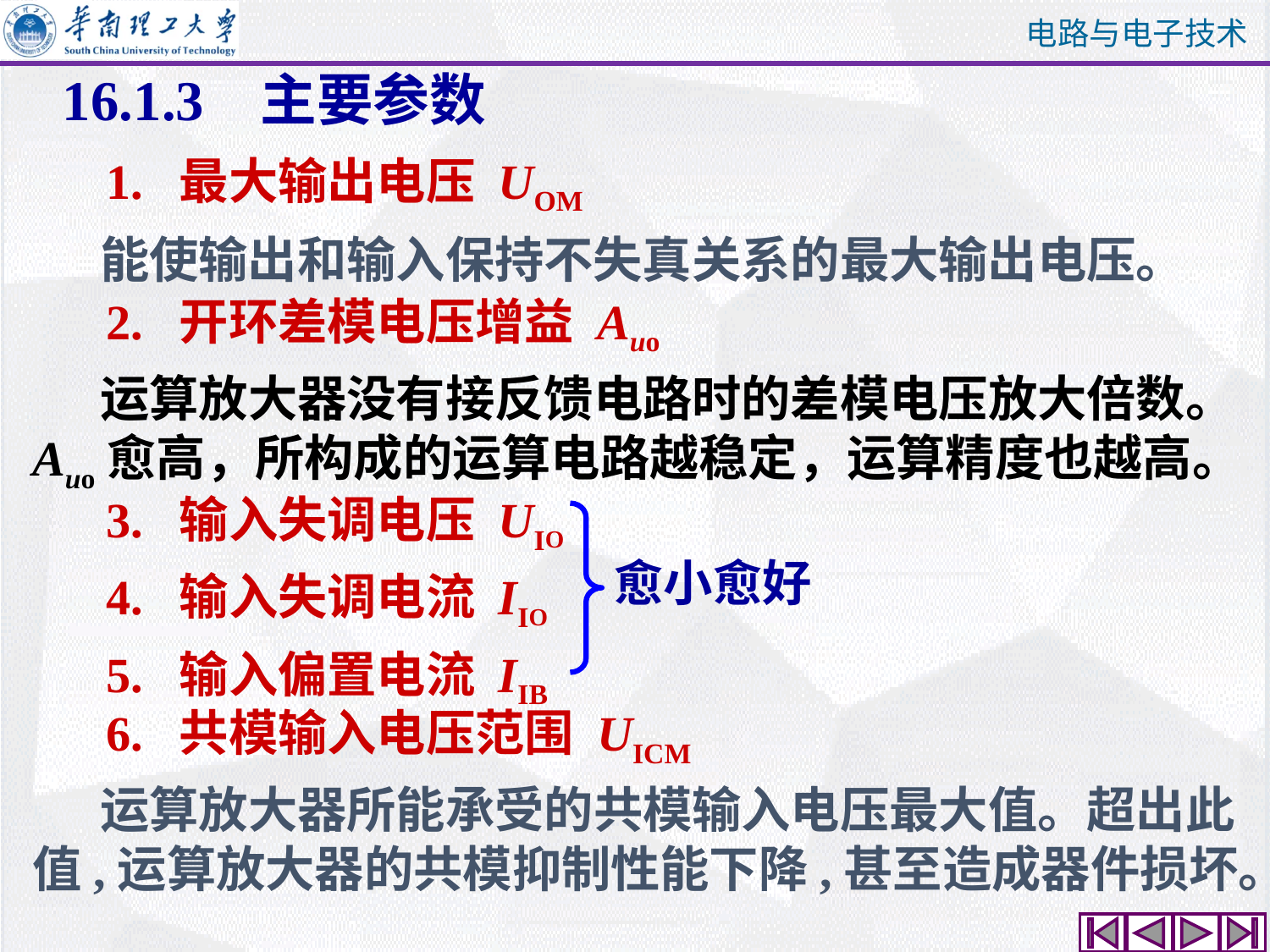

# 16.1.3   主要参数
      1.  最大输出电压 UOM
     能使输出和输入保持不失真关系的最大输出电压。
      2.  开环差模电压增益 Auo
     运算放大器没有接反馈电路时的差模电压放大倍数。 Auo愈高，所构成的运算电路越稳定，运算精度也越高。
      3.  输入失调电压 UIO
      4.  输入失调电流 IIO
      5.  输入偏置电流 IIB

愈小愈好
      6.  共模输入电压范围 UICM
     运算放大器所能承受的共模输入电压最大值。超出此值,运算放大器的共模抑制性能下降,甚至造成器件损坏。